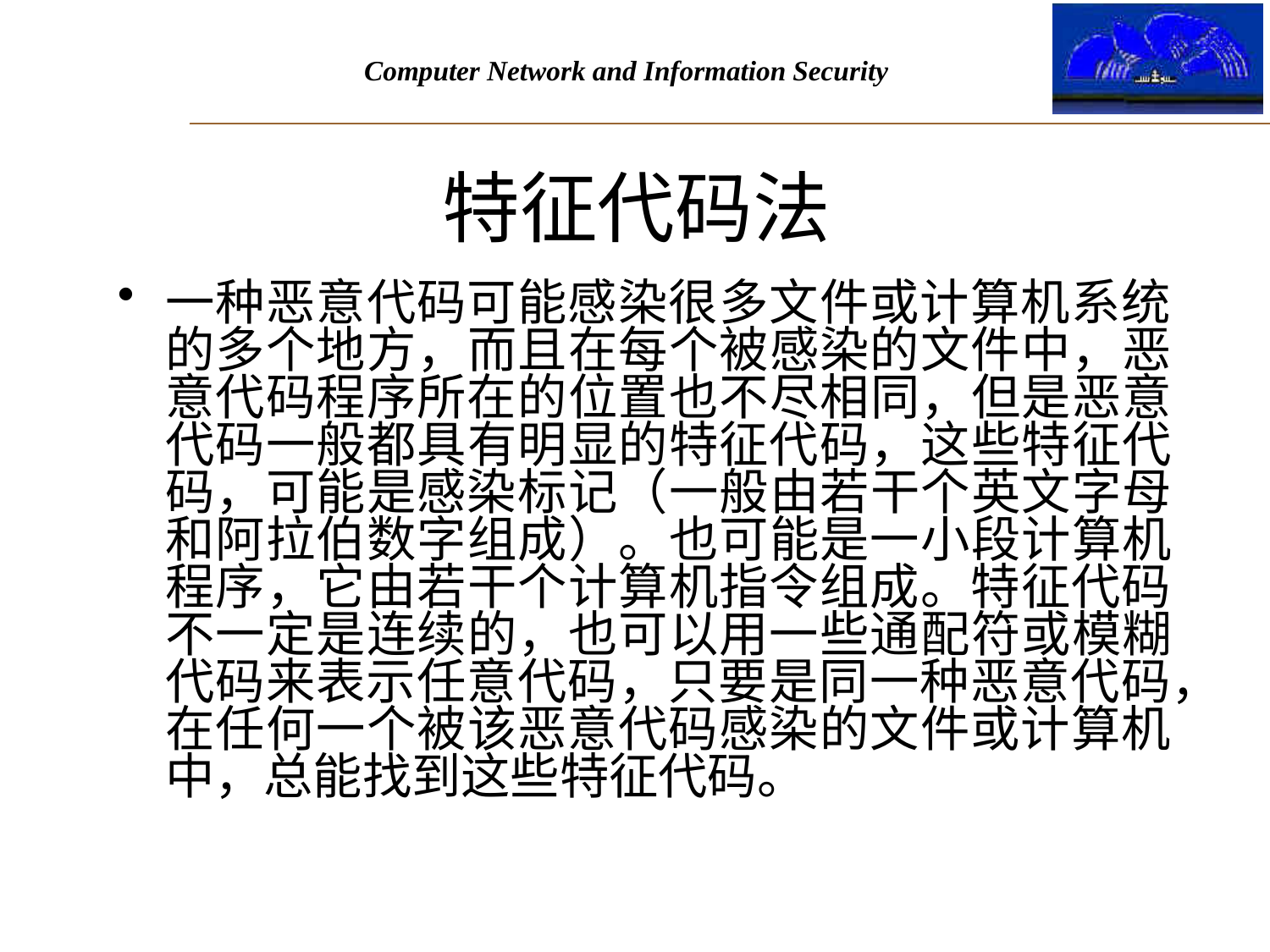

# 特征代码法
一种恶意代码可能感染很多文件或计算机系统的多个地方，而且在每个被感染的文件中，恶意代码程序所在的位置也不尽相同，但是恶意代码一般都具有明显的特征代码，这些特征代码，可能是感染标记（一般由若干个英文字母和阿拉伯数字组成）。也可能是一小段计算机程序，它由若干个计算机指令组成。特征代码不一定是连续的，也可以用一些通配符或模糊代码来表示任意代码，只要是同一种恶意代码，在任何一个被该恶意代码感染的文件或计算机中，总能找到这些特征代码。